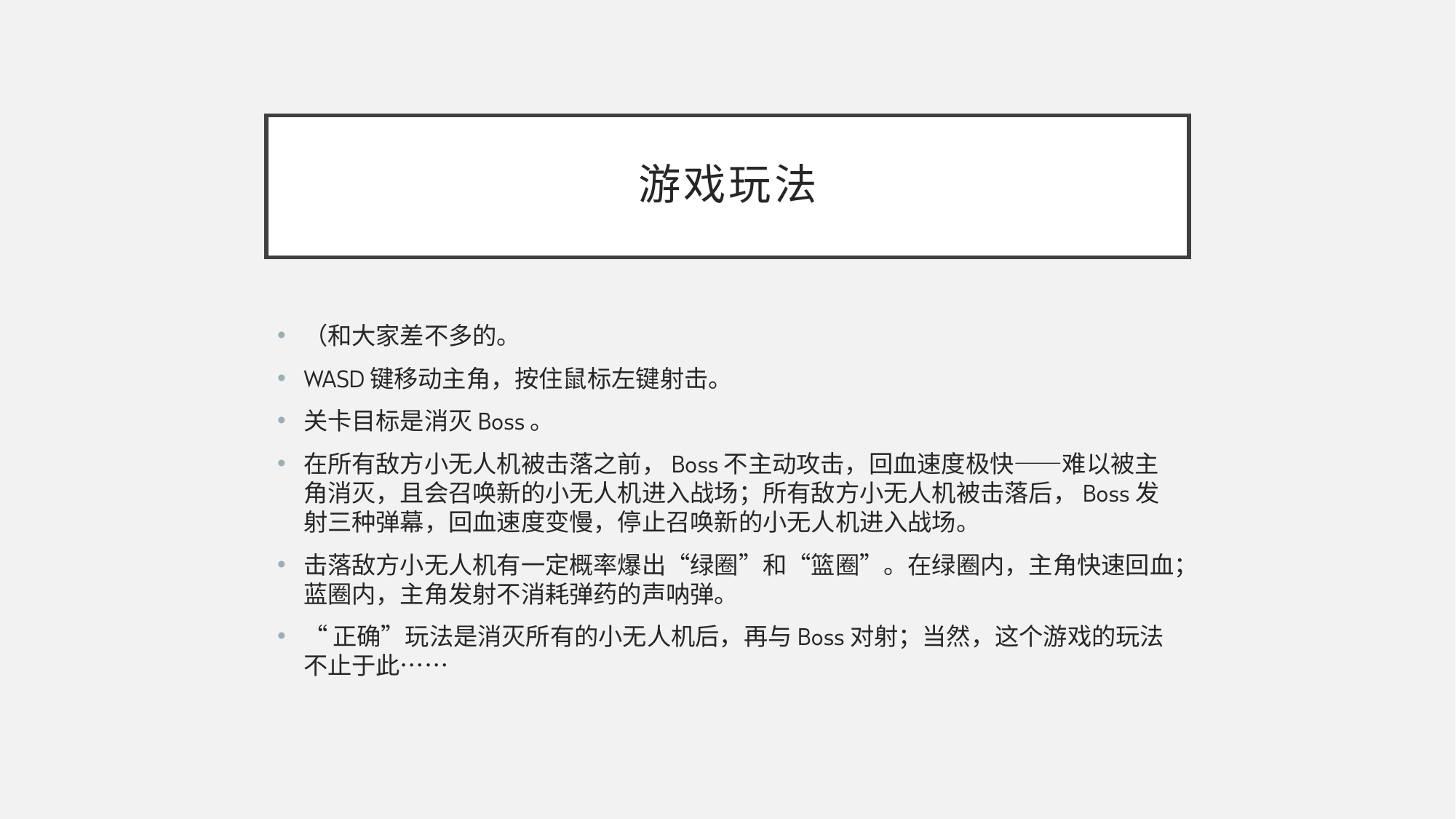

# 游戏玩法
（和大家差不多的。
WASD键移动主角，按住鼠标左键射击。
关卡目标是消灭Boss。
在所有敌方小无人机被击落之前，Boss不主动攻击，回血速度极快——难以被主角消灭，且会召唤新的小无人机进入战场；所有敌方小无人机被击落后，Boss发射三种弹幕，回血速度变慢，停止召唤新的小无人机进入战场。
击落敌方小无人机有一定概率爆出“绿圈”和“篮圈”。在绿圈内，主角快速回血；蓝圈内，主角发射不消耗弹药的声呐弹。
“正确”玩法是消灭所有的小无人机后，再与Boss对射；当然，这个游戏的玩法不止于此……